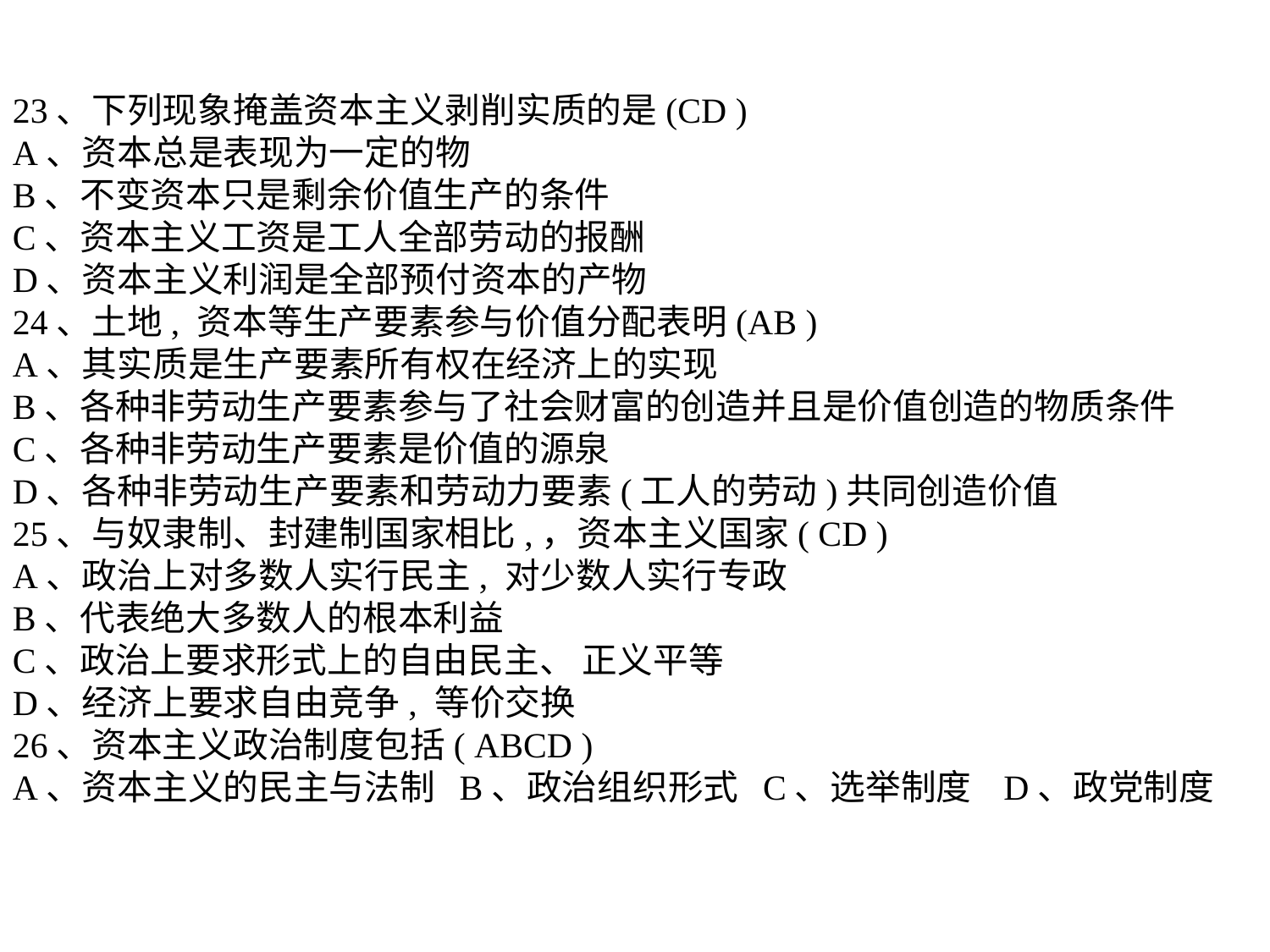

23、下列现象掩盖资本主义剥削实质的是(CD )
A、资本总是表现为一定的物
B、不变资本只是剩余价值生产的条件
C、资本主义工资是工人全部劳动的报酬
D、资本主义利润是全部预付资本的产物
24、土地, 资本等生产要素参与价值分配表明(AB )
A、其实质是生产要素所有权在经济上的实现
B、各种非劳动生产要素参与了社会财富的创造并且是价值创造的物质条件
C、各种非劳动生产要素是价值的源泉
D、各种非劳动生产要素和劳动力要素(工人的劳动)共同创造价值
25、与奴隶制、封建制国家相比,，资本主义国家( CD )
A、政治上对多数人实行民主, 对少数人实行专政
B、代表绝大多数人的根本利益
C、政治上要求形式上的自由民主、 正义平等
D、经济上要求自由竞争, 等价交换
26、资本主义政治制度包括( ABCD )
A、资本主义的民主与法制  B、政治组织形式  C、选举制度   D、政党制度